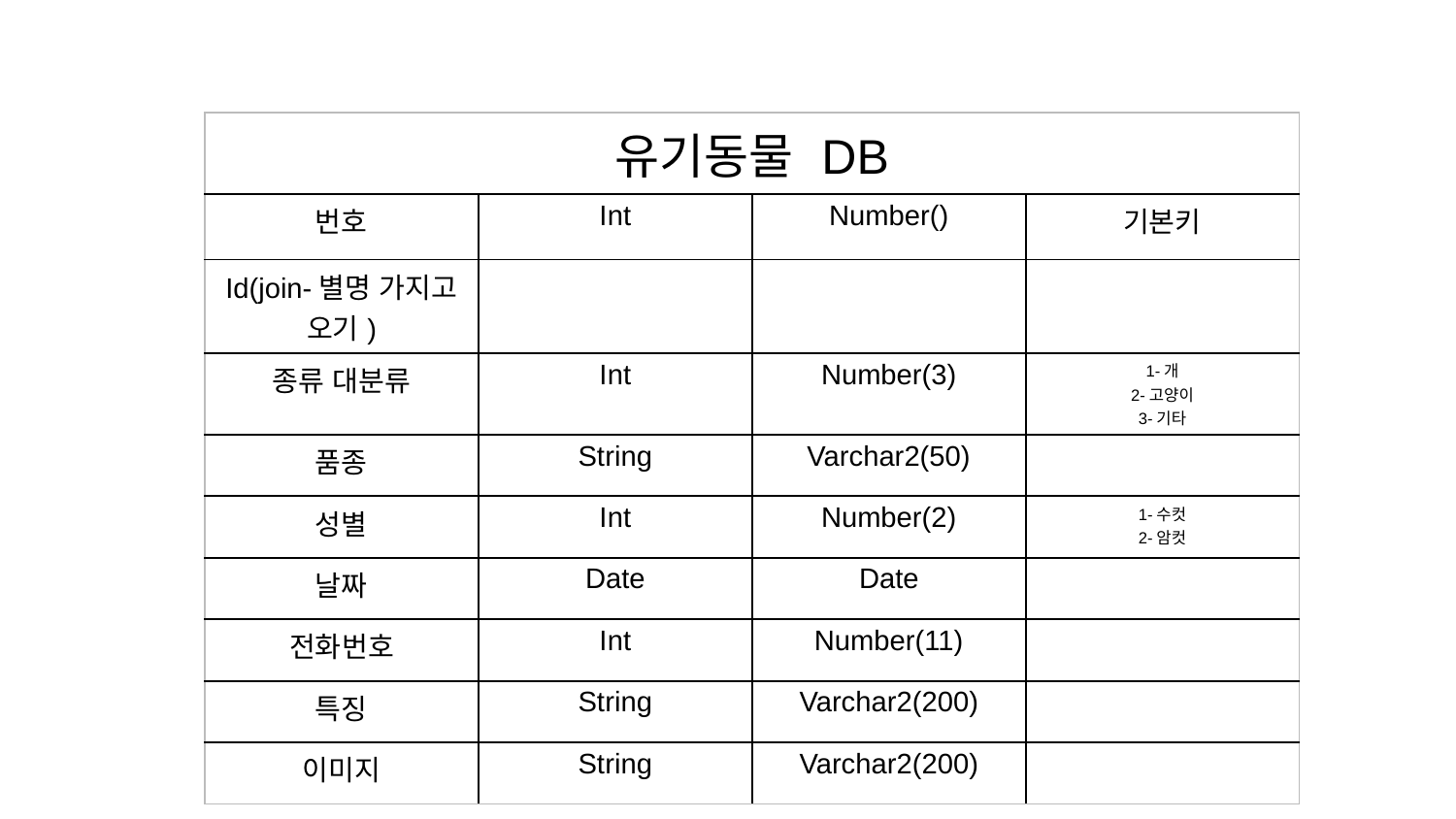

| 유기동물 DB |  |  |  |
| --- | --- | --- | --- |
| 번호 | Int | Number() | 기본키 |
| Id(join-별명 가지고 오기) |  |  |  |
| 종류 대분류 | Int | Number(3) | 1-개 2-고양이 3-기타 |
| 품종 | String | Varchar2(50) |  |
| 성별 | Int | Number(2) | 1-수컷 2-암컷 |
| 날짜 | Date | Date |  |
| 전화번호 | Int | Number(11) |  |
| 특징 | String | Varchar2(200) |  |
| 이미지 | String | Varchar2(200) |  |